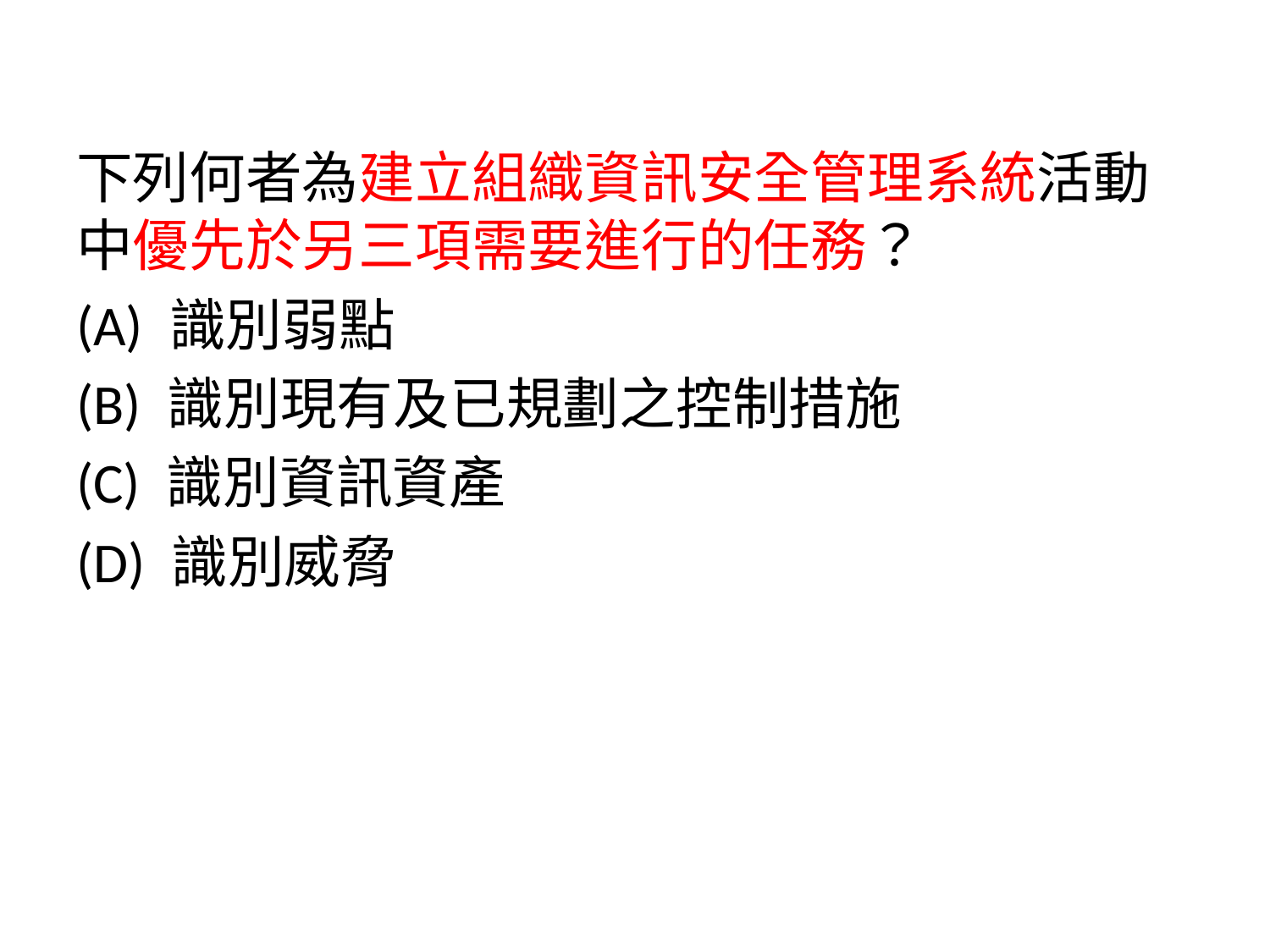

下列何者為建立組織資訊安全管理系統活動中優先於另三項需要進行的任務？
(A) 識別弱點
(B) 識別現有及已規劃之控制措施
(C) 識別資訊資產
(D) 識別威脅